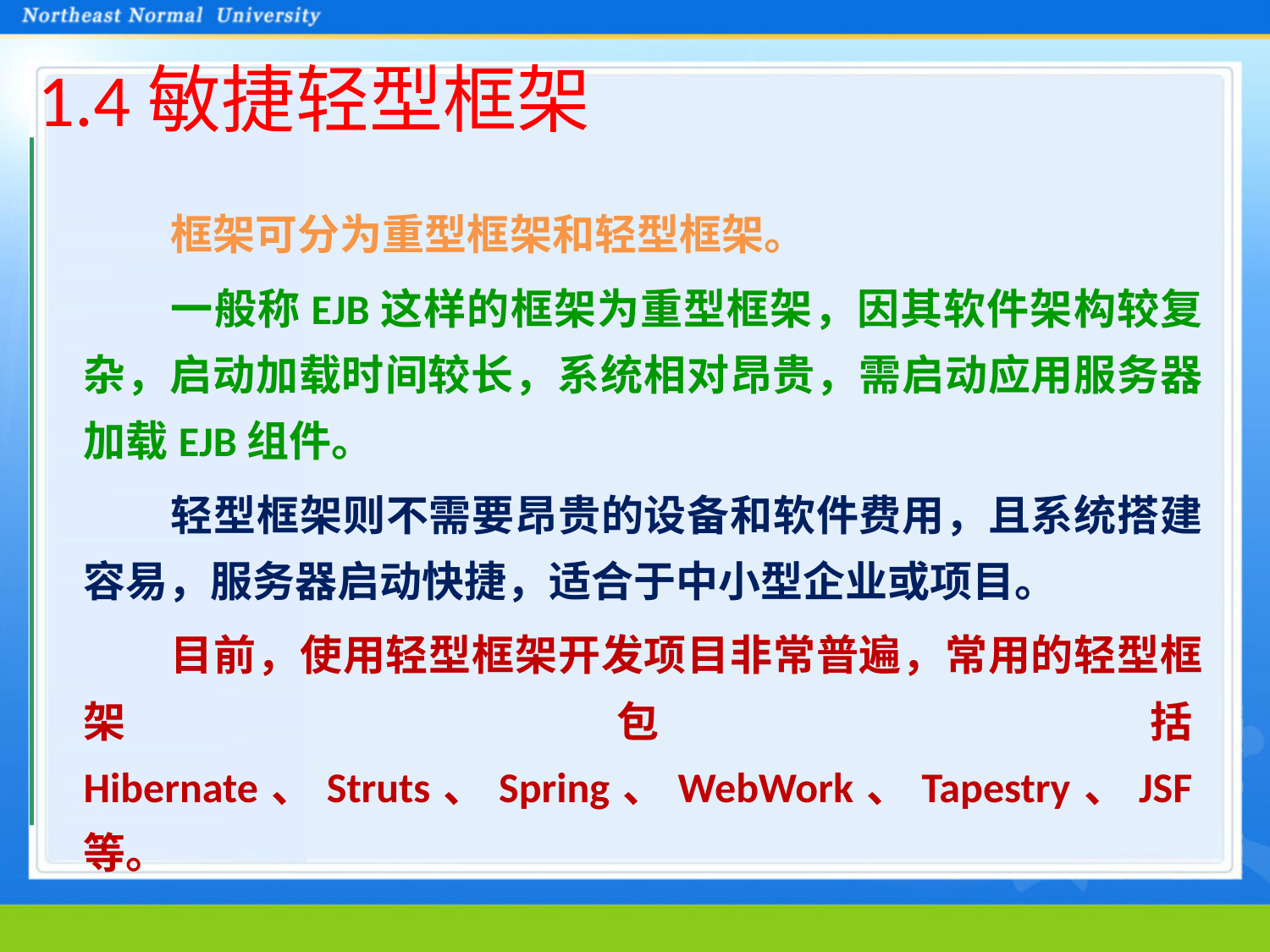

# 1.4敏捷轻型框架
框架可分为重型框架和轻型框架。
一般称EJB这样的框架为重型框架，因其软件架构较复杂，启动加载时间较长，系统相对昂贵，需启动应用服务器加载EJB组件。
轻型框架则不需要昂贵的设备和软件费用，且系统搭建容易，服务器启动快捷，适合于中小型企业或项目。
目前，使用轻型框架开发项目非常普遍，常用的轻型框架包括Hibernate、Struts、Spring、WebWork、Tapestry、JSF等。